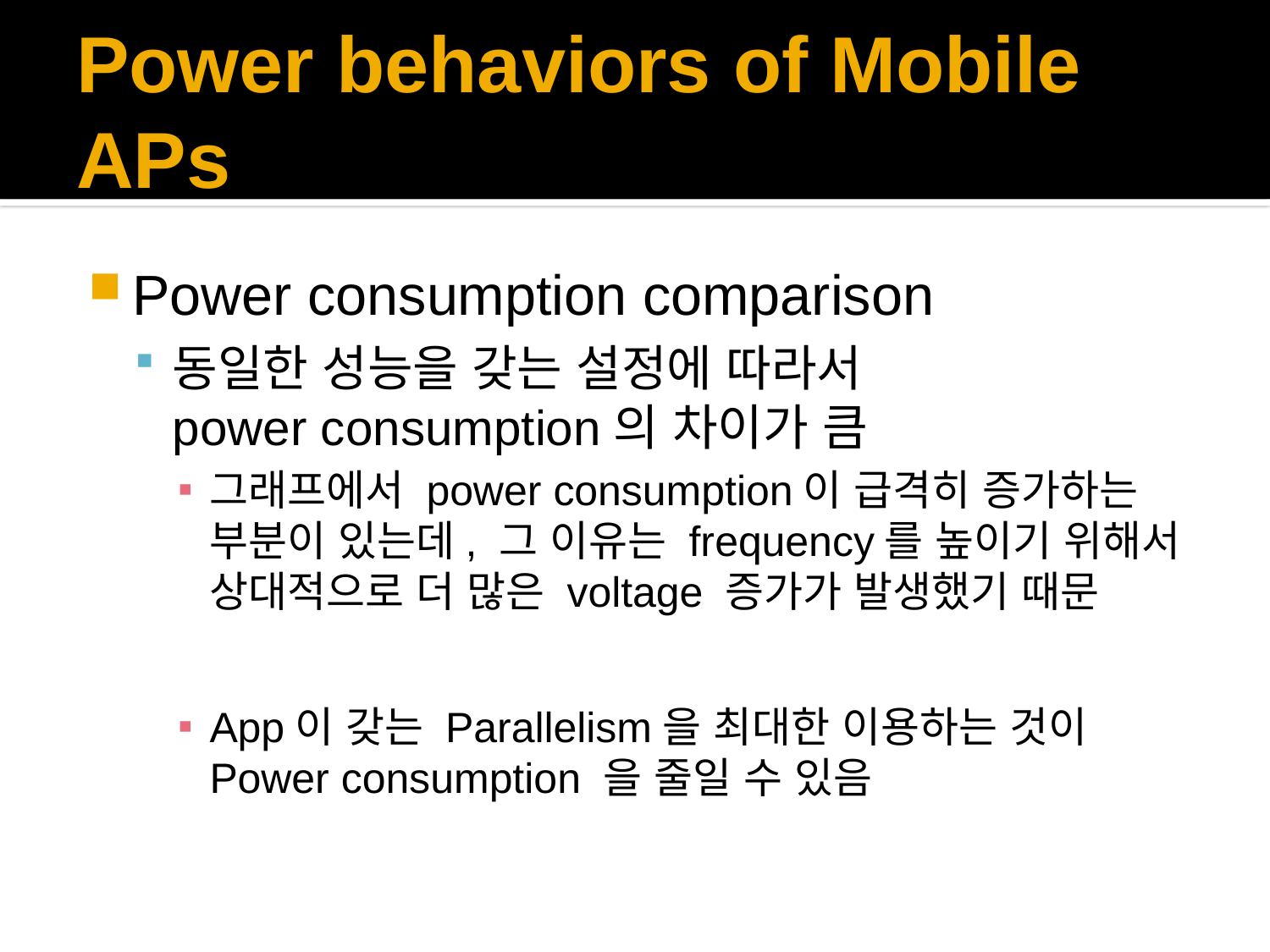

# Power behaviors of Mobile APs
Power consumption comparison
동일한 성능을 갖는 설정에 따라서
power consumption의 차이가 큼
그래프에서 power consumption이 급격히 증가하는 부분이 있는데, 그 이유는 frequency를 높이기 위해서 상대적으로 더 많은 voltage 증가가 발생했기 때문

App이 갖는 Parallelism을 최대한 이용하는 것이
Power consumption 을 줄일 수 있음